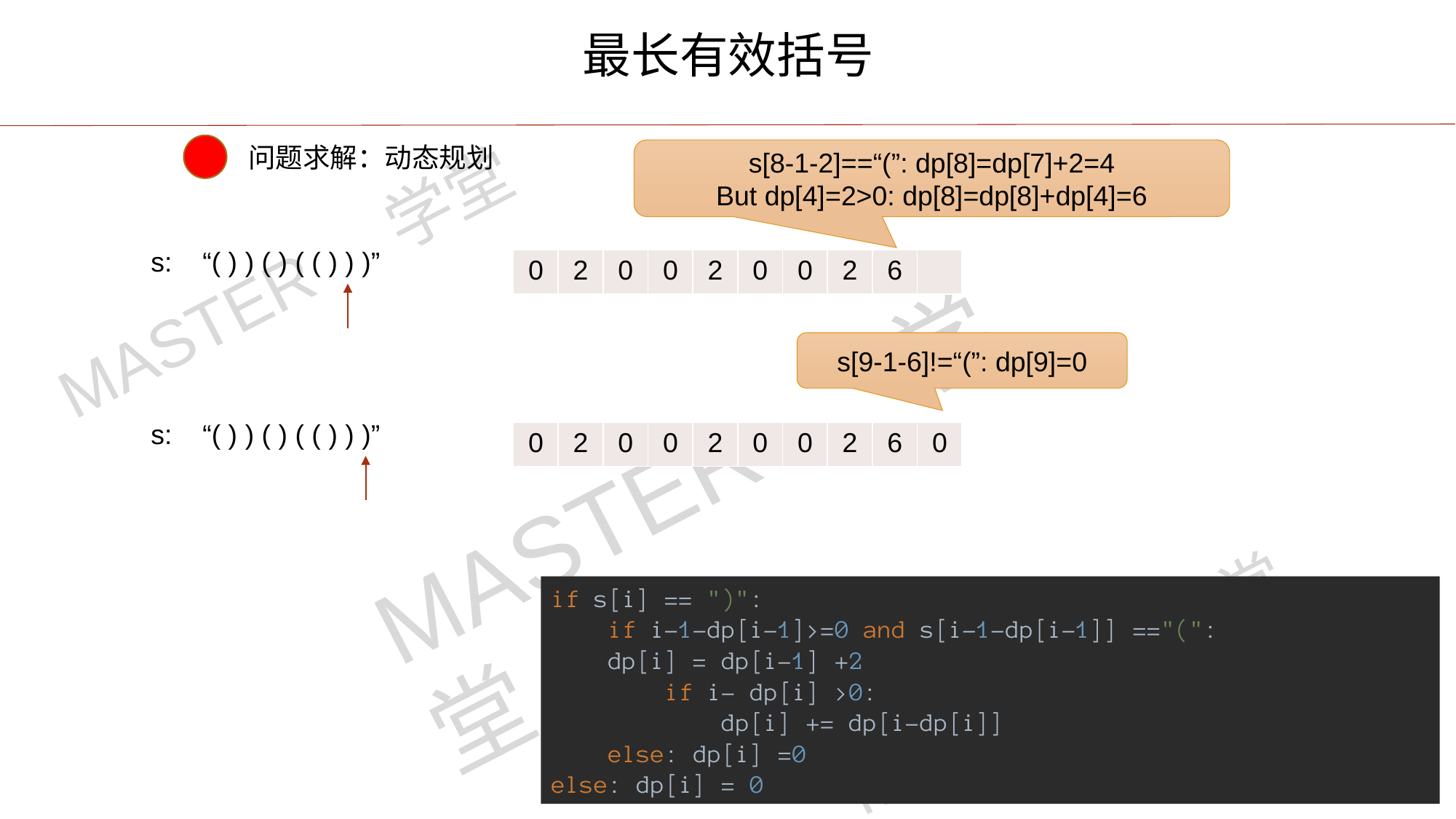

最长有效括号
问题求解：动态规划

s[8-1-2]==“(”: dp[8]=dp[7]+2=4
But dp[4]=2>0: dp[8]=dp[8]+dp[4]=6
s:    “( ) ) ( ) ( ( ) ) )”
| 0 | 2 | 0 | 0 | 2 | 0 | 0 | 2 | 6 |  |
| --- | --- | --- | --- | --- | --- | --- | --- | --- | --- |
s[9-1-6]!=“(”: dp[9]=0
s:    “( ) ) ( ) ( ( ) ) )”
| 0 | 2 | 0 | 0 | 2 | 0 | 0 | 2 | 6 | 0 |
| --- | --- | --- | --- | --- | --- | --- | --- | --- | --- |
if s[i] == ")":
    if i-1-dp[i-1]>=0 and s[i-1-dp[i-1]] =="(":
        dp[i] = dp[i-1] +2
        if i- dp[i] >0:
            dp[i] += dp[i-dp[i]]
    else: dp[i] =0
else: dp[i] = 0